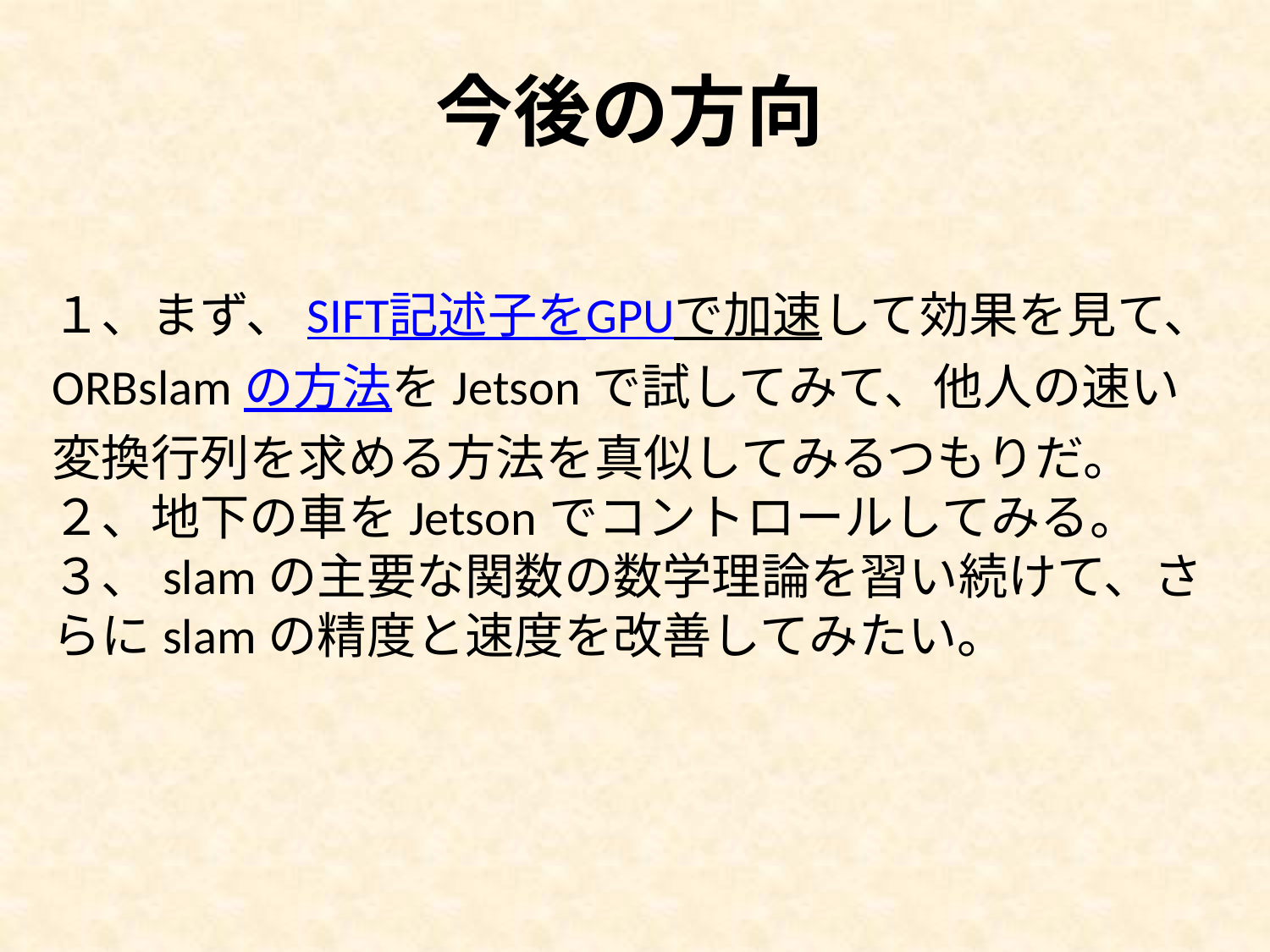

今後の方向
１、まず、SIFT記述子をGPUで加速して効果を見て、ORBslamの方法をJetsonで試してみて、他人の速い変換行列を求める方法を真似してみるつもりだ。
２、地下の車をJetsonでコントロールしてみる。
３、slamの主要な関数の数学理論を習い続けて、さらにslamの精度と速度を改善してみたい。